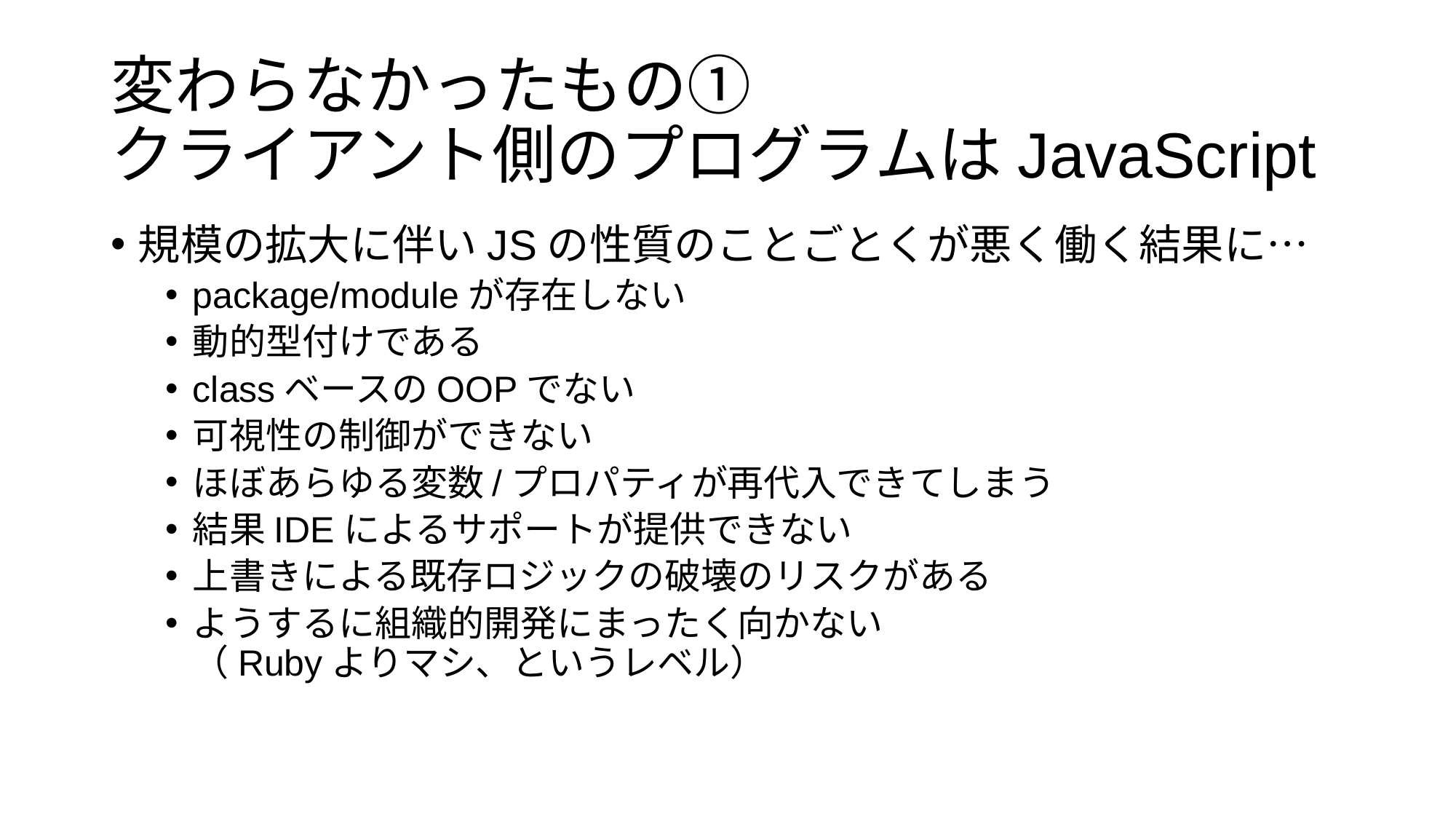

# 変わらなかったもの① クライアント側のプログラムはJavaScript
規模の拡大に伴いJSの性質のことごとくが悪く働く結果に…
package/moduleが存在しない
動的型付けである
classベースのOOPでない
可視性の制御ができない
ほぼあらゆる変数/プロパティが再代入できてしまう
結果IDEによるサポートが提供できない
上書きによる既存ロジックの破壊のリスクがある
ようするに組織的開発にまったく向かない
（Rubyよりマシ、というレベル）